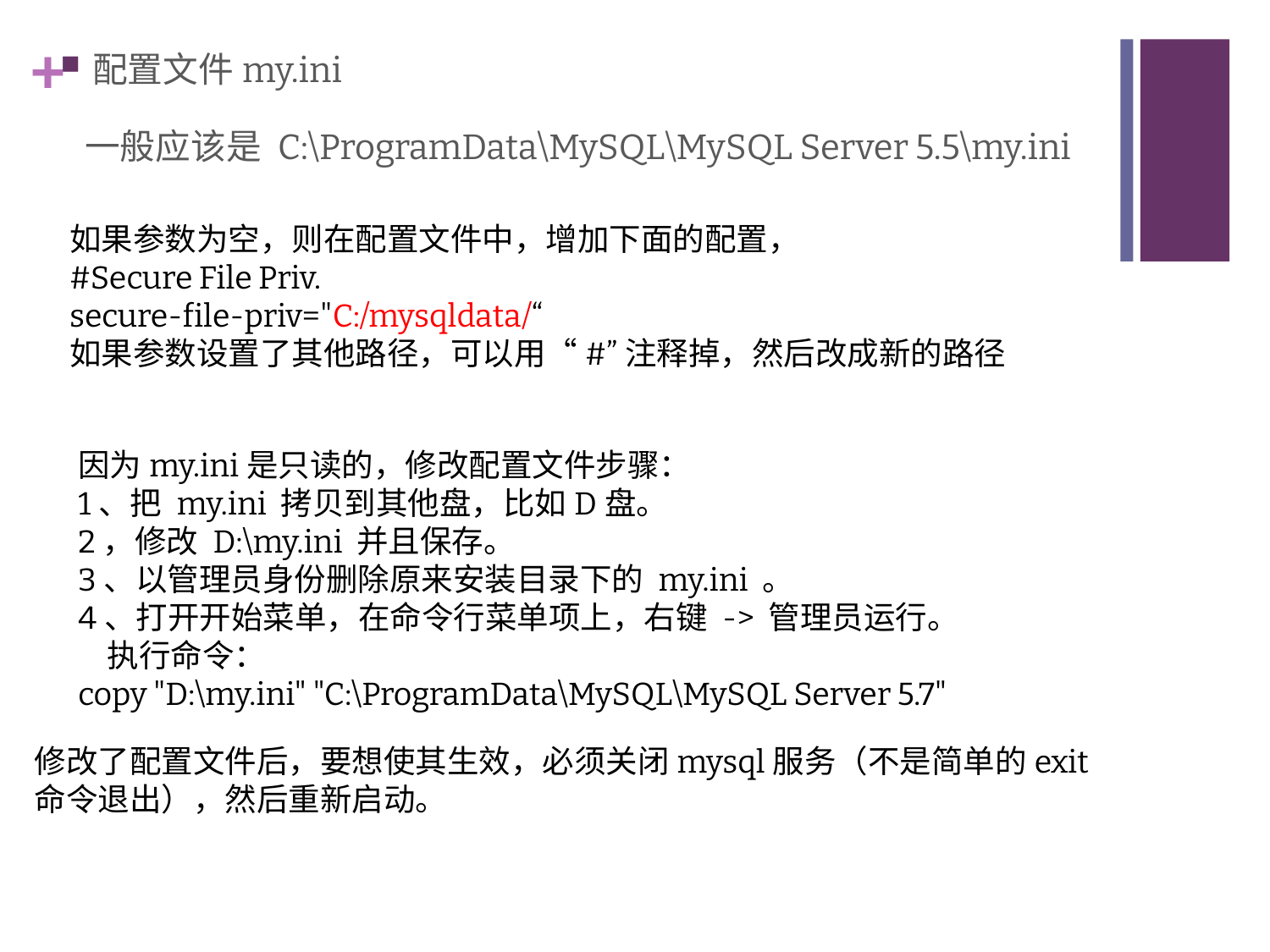

配置文件my.ini
  一般应该是 C:\ProgramData\MySQL\MySQL Server 5.5\my.ini
如果参数为空，则在配置文件中，增加下面的配置，
#Secure File Priv.
secure-file-priv="C:/mysqldata/“
如果参数设置了其他路径，可以用“#”注释掉，然后改成新的路径
因为my.ini是只读的，修改配置文件步骤：
1、把 my.ini 拷贝到其他盘，比如D盘。
2，修改 D:\my.ini 并且保存。
3、以管理员身份删除原来安装目录下的 my.ini 。
4、打开开始菜单，在命令行菜单项上，右键 -> 管理员运行。
   执行命令：
copy "D:\my.ini" "C:\ProgramData\MySQL\MySQL Server 5.7"
修改了配置文件后，要想使其生效，必须关闭mysql服务（不是简单的exit命令退出），然后重新启动。